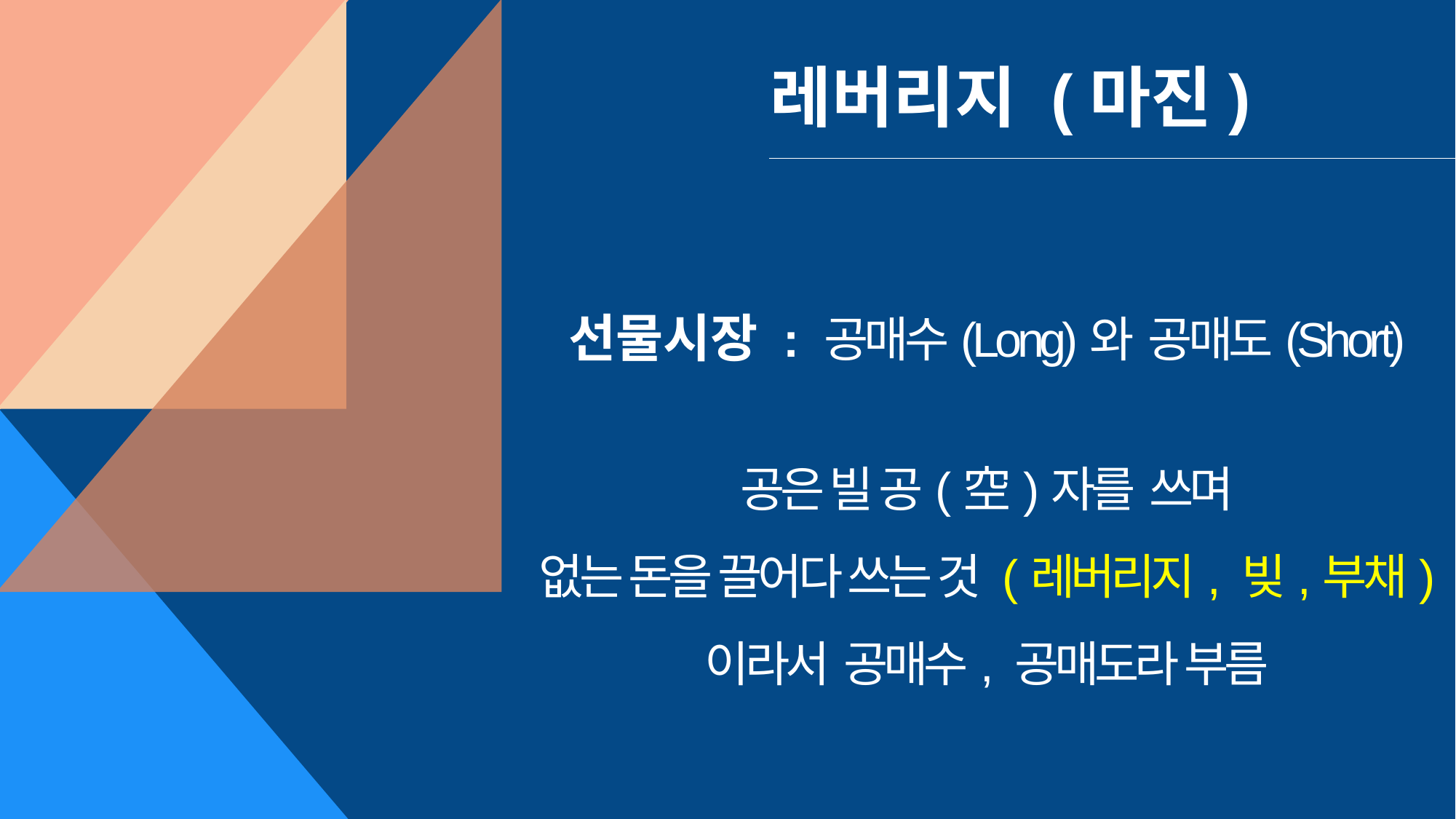

레버리지 (마진)
선물시장 : 공매수(Long)와  공매도(Short)
공은 빌 공(空)자를  쓰며
없는 돈을 끌어다 쓰는 것 (레버리지, 빚,부채)
이라서  공매수, 공매도라 부름